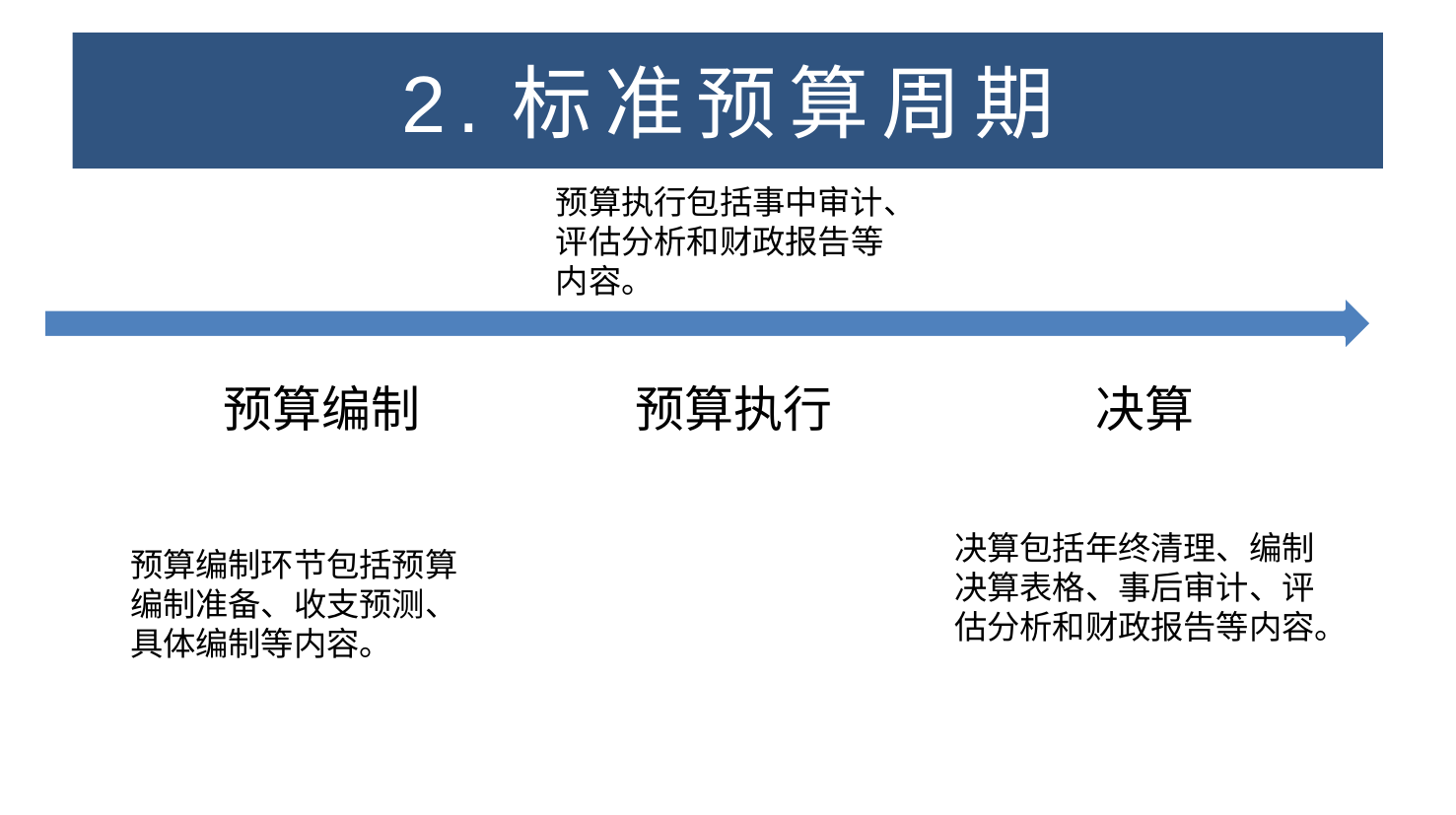

(二)标准预算周期
# 2.标准预算周期
预算执行包括事中审计、评估分析和财政报告等内容。
决算
预算执行
预算编制
决算包括年终清理、编制决算表格、事后审计、评估分析和财政报告等内容。
预算编制环节包括预算编制准备、收支预测、具体编制等内容。